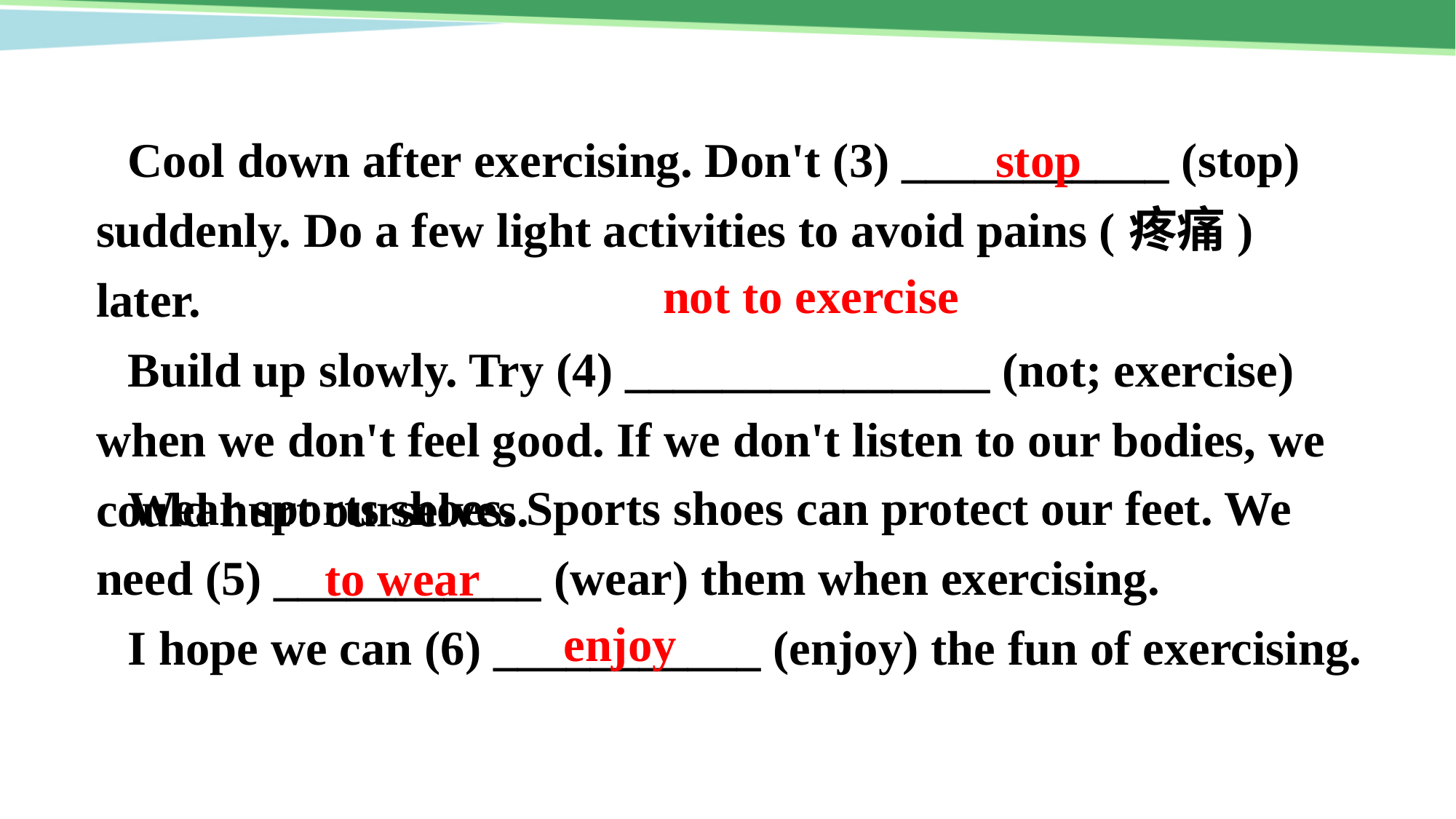

Cool down after exercising. Don't (3) ___________ (stop) suddenly. Do a few light activities to avoid pains (疼痛) later.
Build up slowly. Try (4) _______________ (not; exercise) when we don't feel good. If we don't listen to our bodies, we could hurt ourselves.

stop
not to exercise
Wear sports shoes. Sports shoes can protect our feet. We need (5) ___________ (wear) them when exercising.
I hope we can (6) ___________ (enjoy) the fun of exercising.
to wear
enjoy